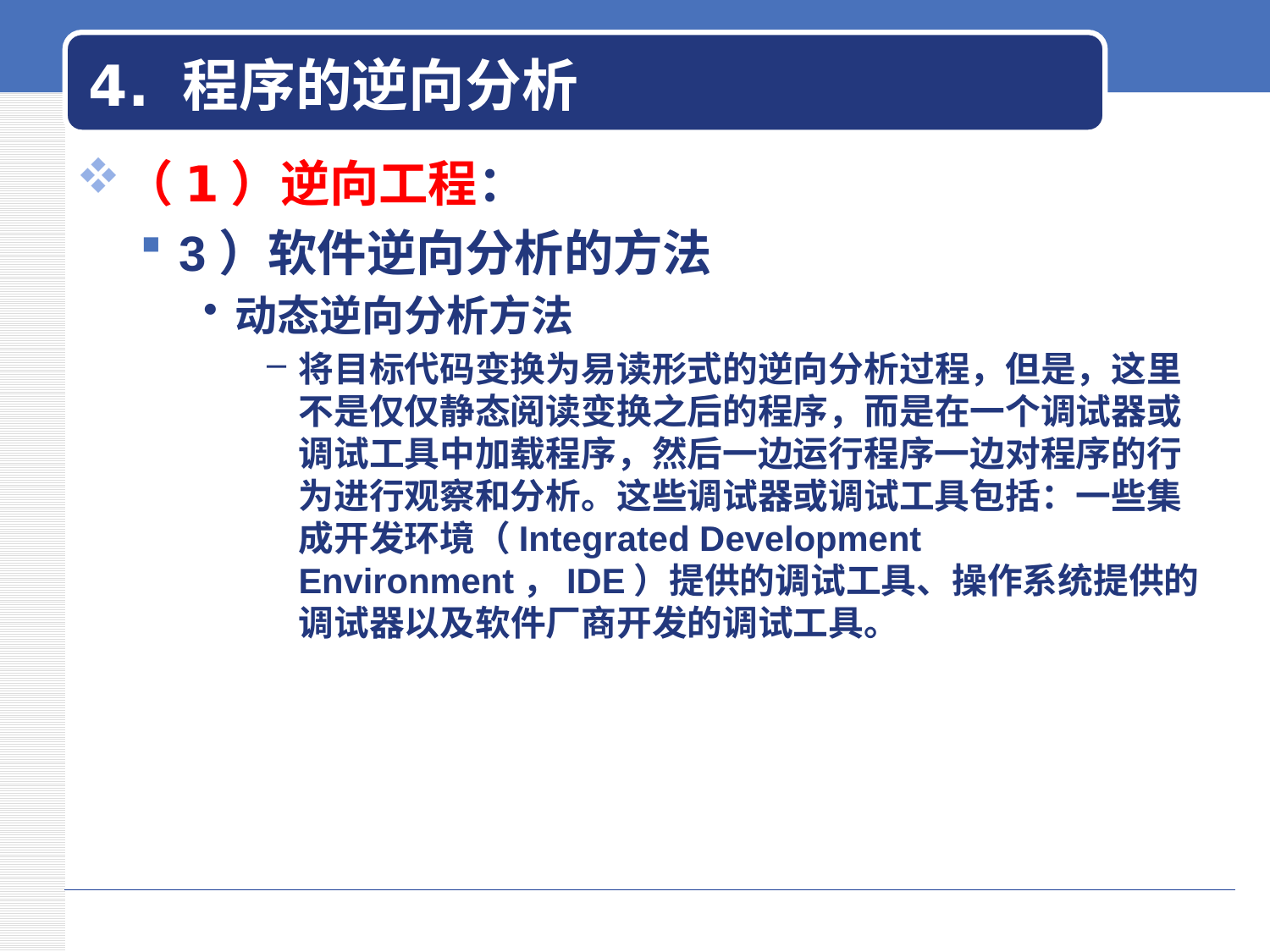

# 4. 程序的逆向分析
（1）逆向工程：
3）软件逆向分析的方法
动态逆向分析方法
将目标代码变换为易读形式的逆向分析过程，但是，这里不是仅仅静态阅读变换之后的程序，而是在一个调试器或调试工具中加载程序，然后一边运行程序一边对程序的行为进行观察和分析。这些调试器或调试工具包括：一些集成开发环境（Integrated Development Environment，IDE）提供的调试工具、操作系统提供的调试器以及软件厂商开发的调试工具。